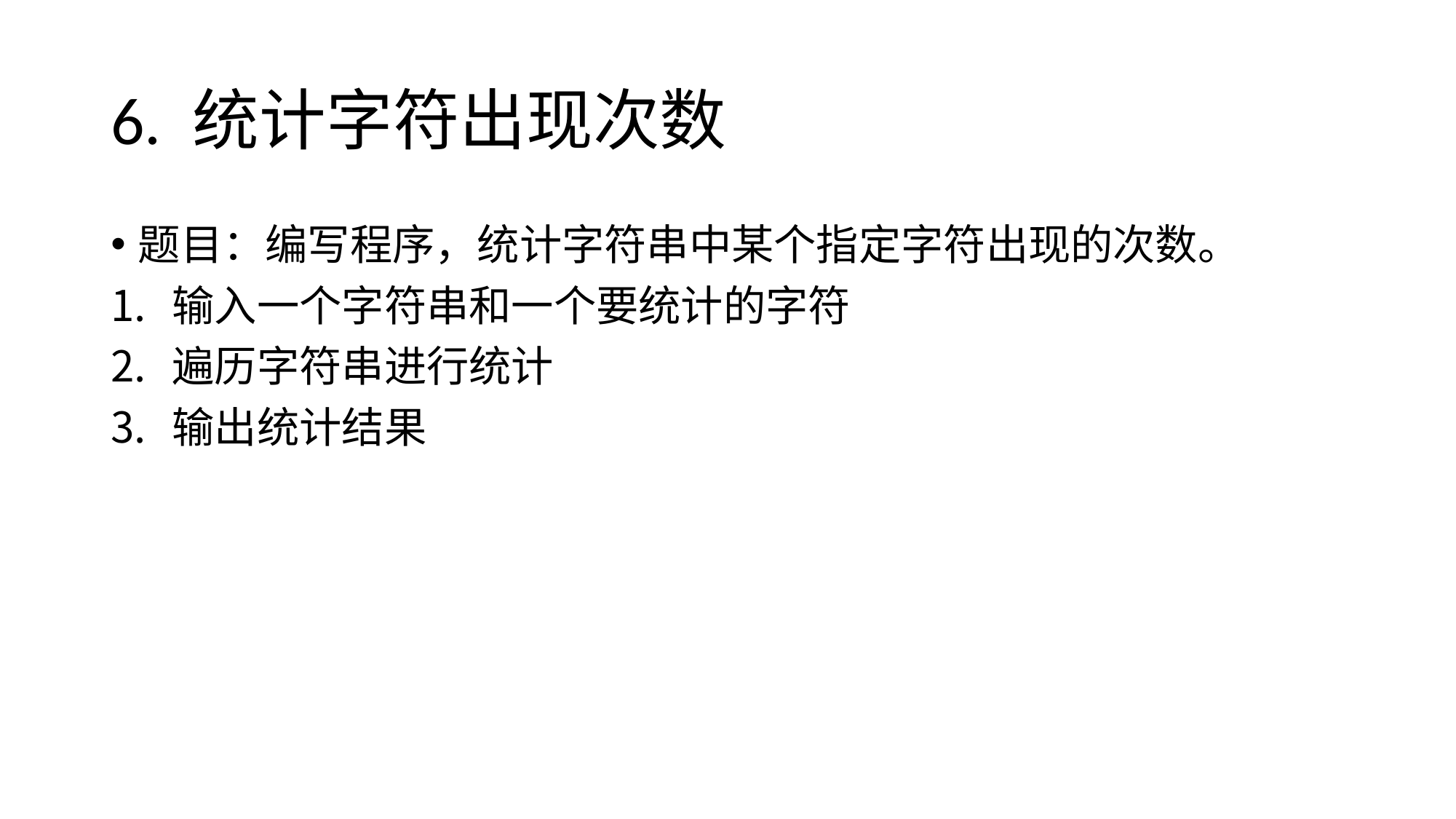

# 6. 统计字符出现次数
题目：编写程序，统计字符串中某个指定字符出现的次数。
输入一个字符串和一个要统计的字符
遍历字符串进行统计
输出统计结果